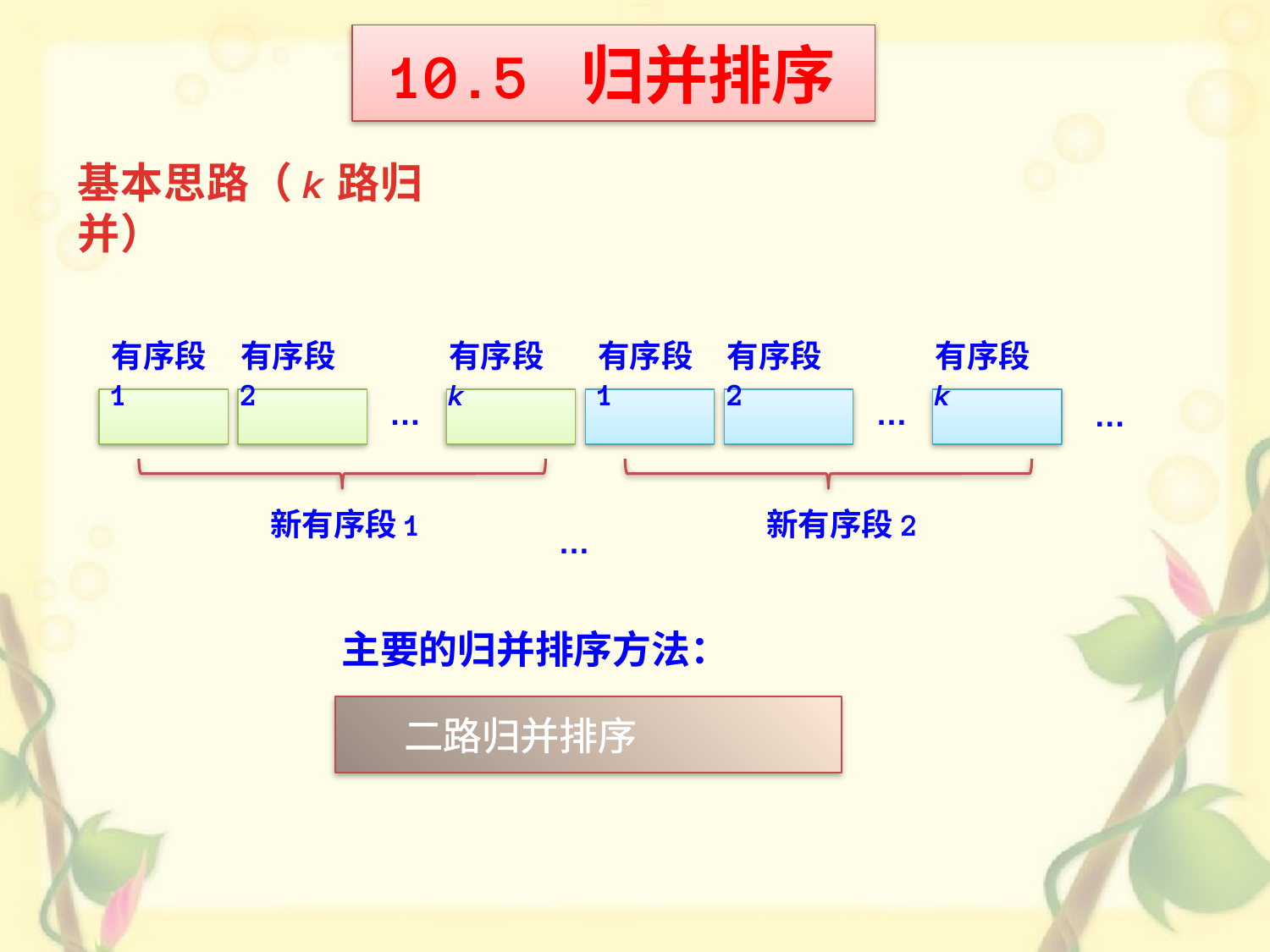

10.5 归并排序
基本思路（k路归并）

有序段1
有序段2
有序段k
有序段1
有序段2
有序段k
…
…

…
新有序段1
新有序段2
…
主要的归并排序方法：
    二路归并排序